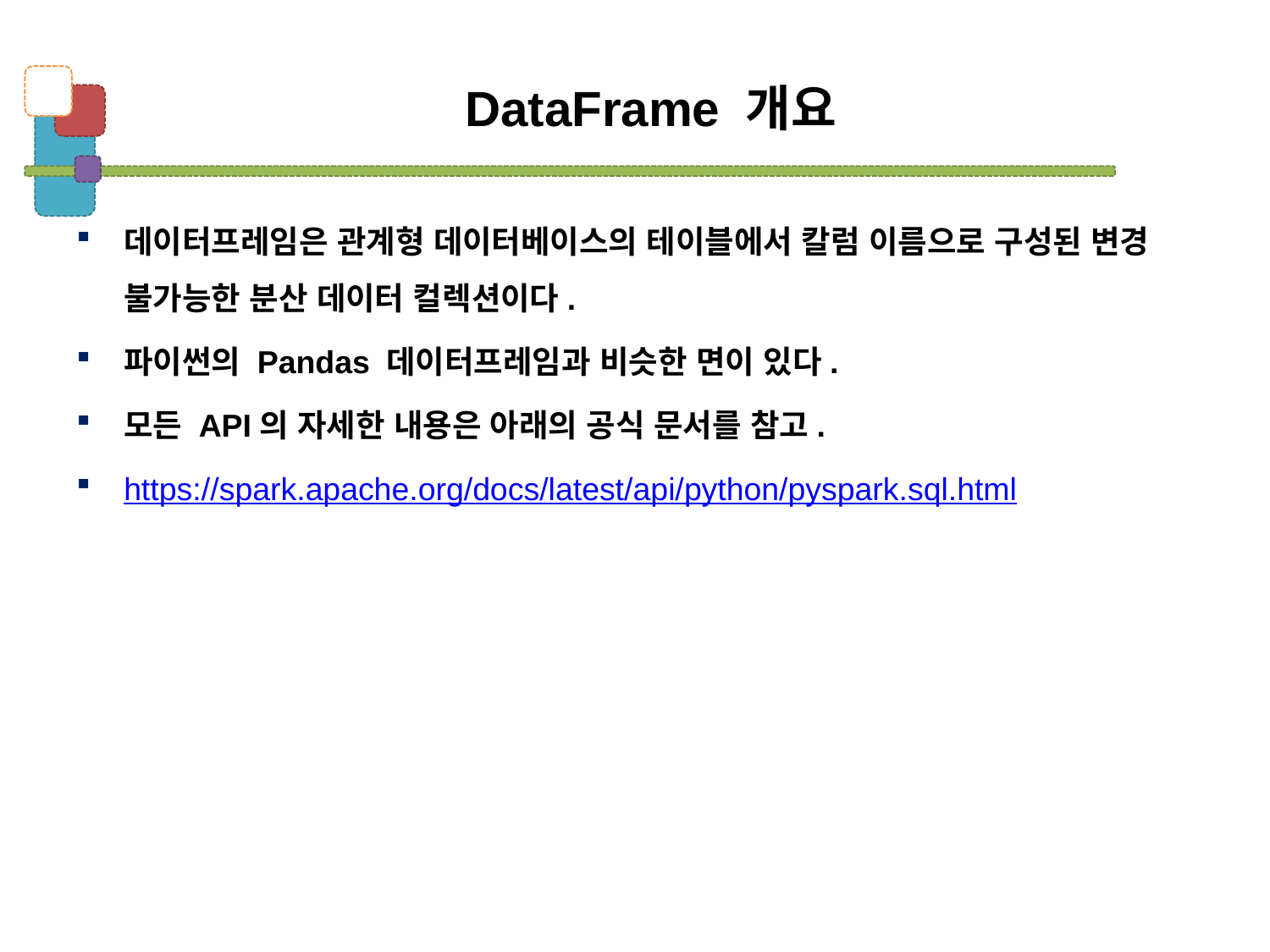

# DataFrame 개요
데이터프레임은 관계형 데이터베이스의 테이블에서 칼럼 이름으로 구성된 변경 불가능한 분산 데이터 컬렉션이다.
파이썬의 Pandas 데이터프레임과 비슷한 면이 있다.
모든 API의 자세한 내용은 아래의 공식 문서를 참고.
https://spark.apache.org/docs/latest/api/python/pyspark.sql.html